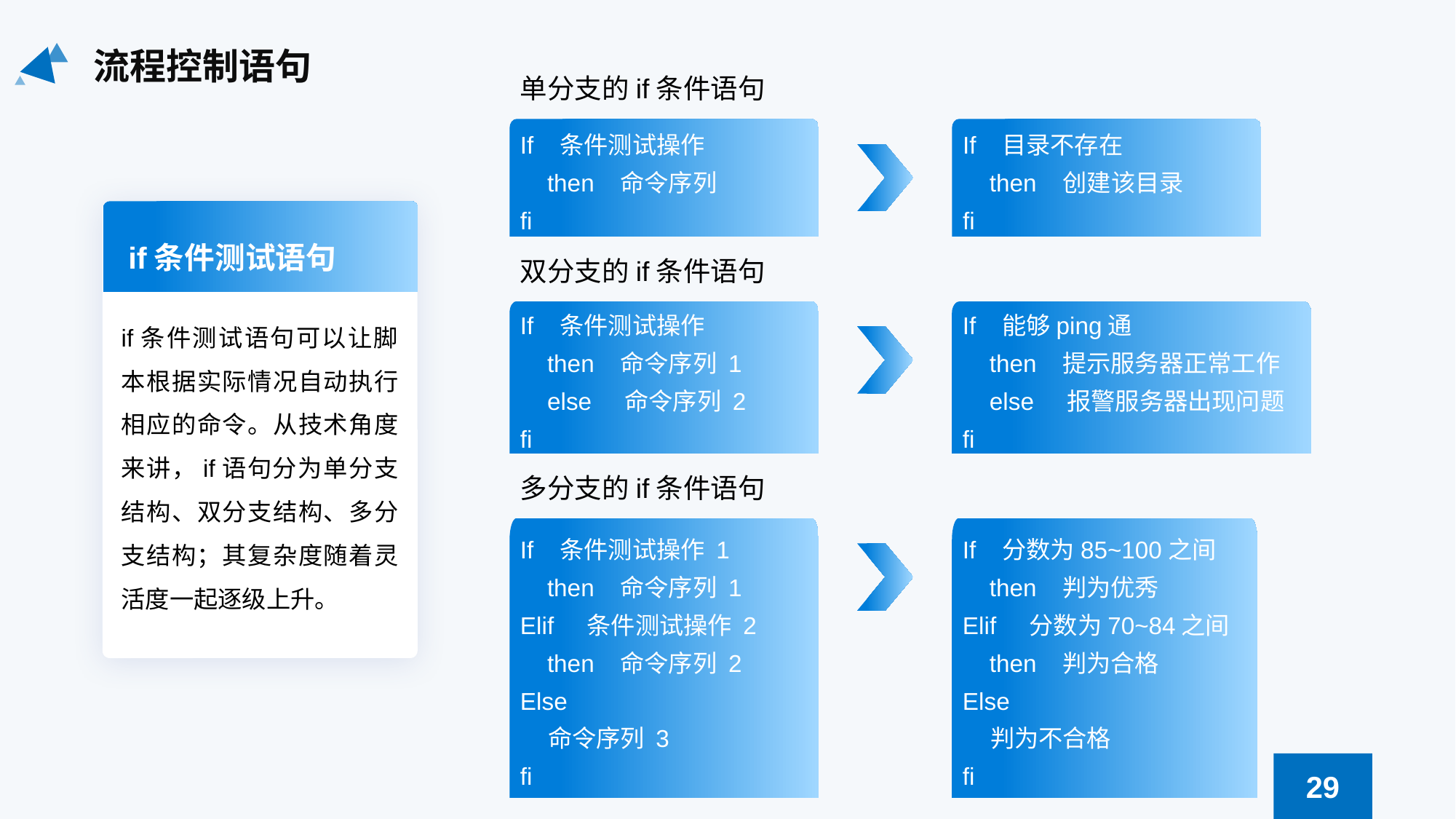

流程控制语句

单分支的if条件语句
If   条件测试操作
    then   命令序列
fi
If   目录不存在
    then   创建该目录
fi

if条件测试语句
双分支的if条件语句
If   条件测试操作
    then   命令序列 1
    else    命令序列 2
fi
If   能够ping通
    then   提示服务器正常工作
    else    报警服务器出现问题
fi

if条件测试语句可以让脚本根据实际情况自动执行相应的命令。从技术角度来讲，if语句分为单分支结构、双分支结构、多分支结构；其复杂度随着灵活度一起逐级上升。
多分支的if条件语句
If   条件测试操作 1
    then   命令序列 1
Elif    条件测试操作 2
    then   命令序列 2
Else
    命令序列 3
fi
If   分数为85~100之间
    then   判为优秀
Elif    分数为70~84之间
    then   判为合格
Else
    判为不合格
fi

29